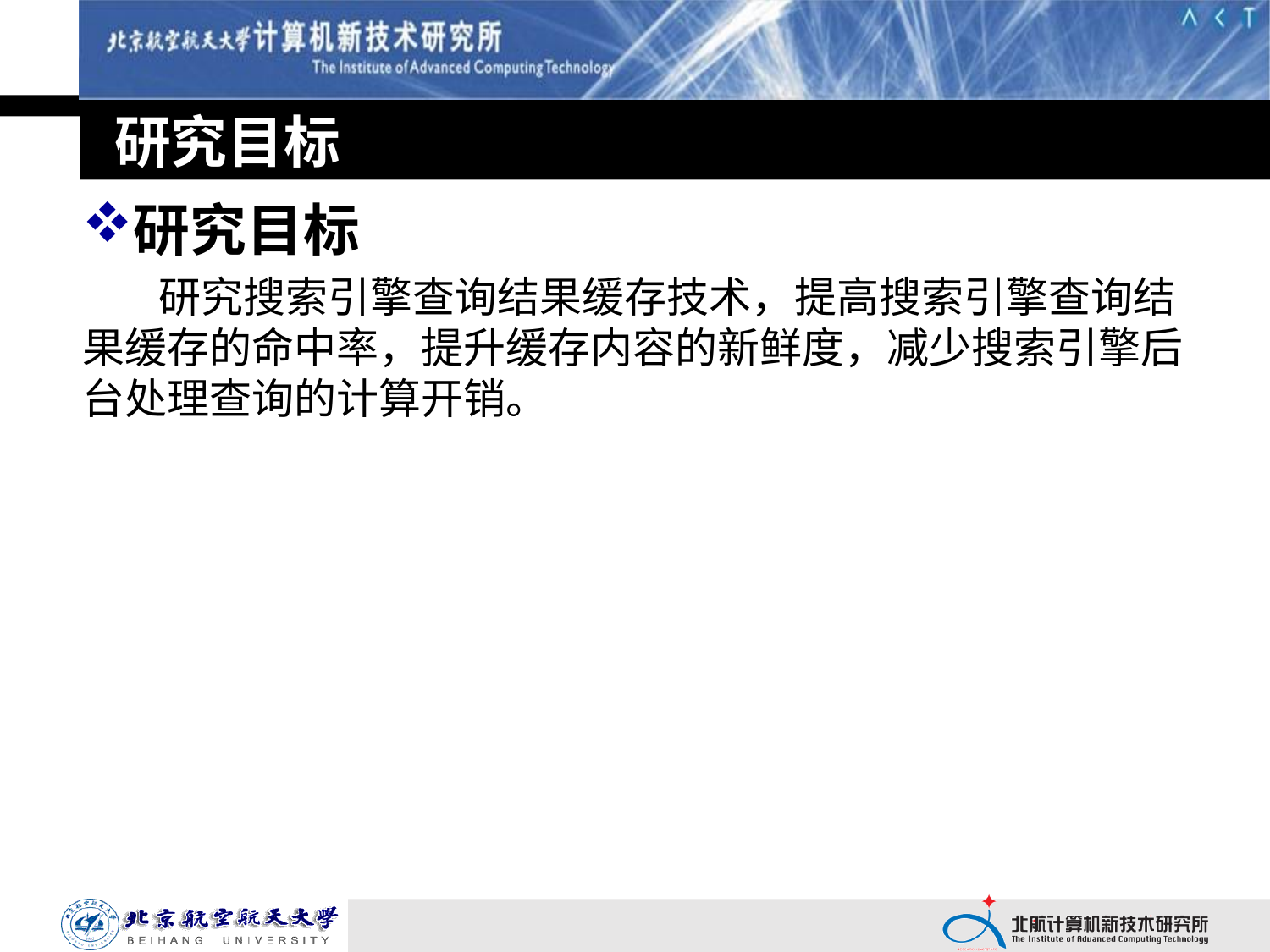

# 研究目标
研究目标
       研究搜索引擎查询结果缓存技术，提高搜索引擎查询结果缓存的命中率，提升缓存内容的新鲜度，减少搜索引擎后台处理查询的计算开销。